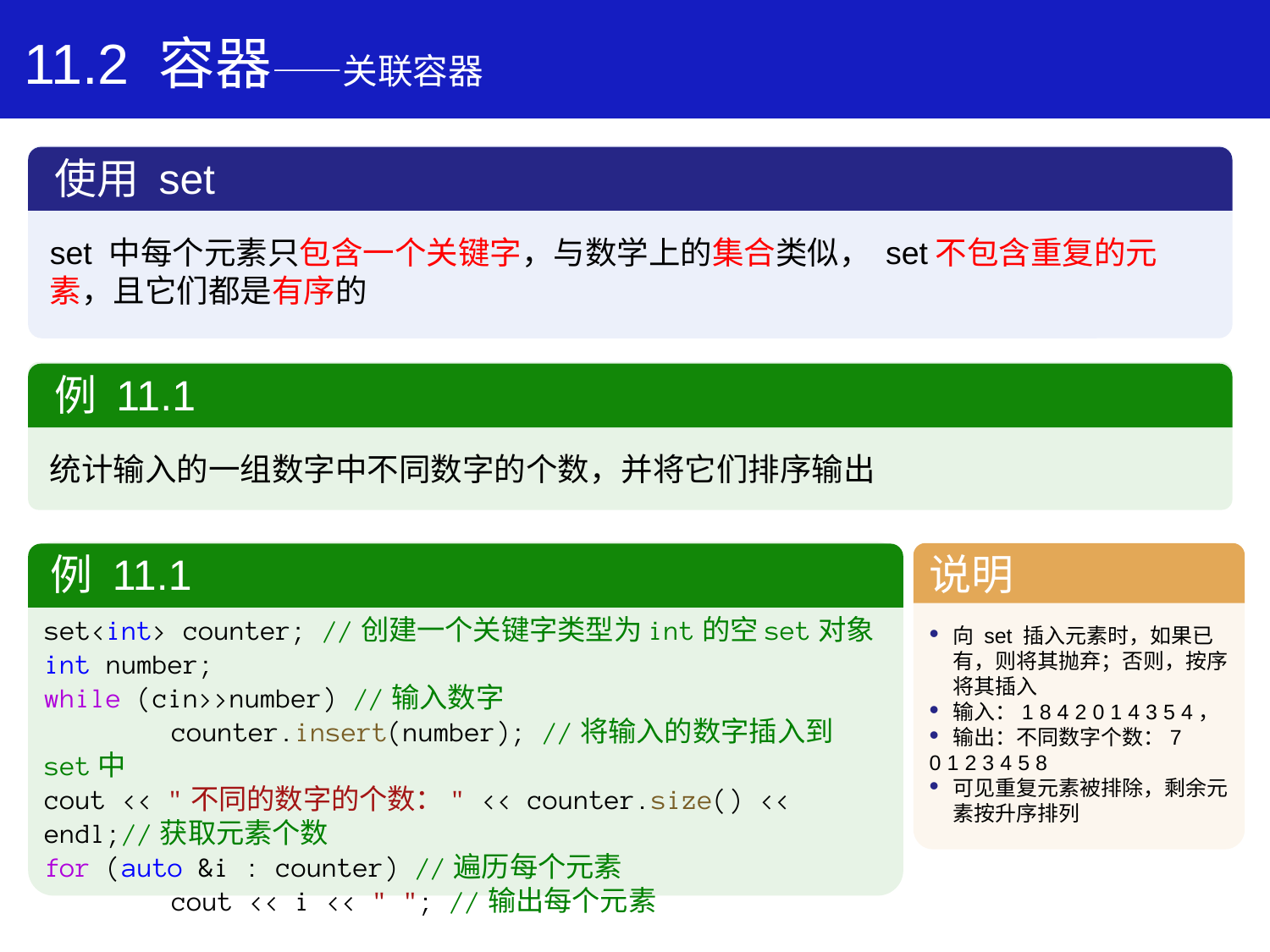

11.2 容器——关联容器
使用 set

set 中每个元素只包含一个关键字，与数学上的集合类似， set不包含重复的元
素，且它们都是有序的
例 11.1

统计输入的一组数字中不同数字的个数，并将它们排序输出
说明

例 11.1

set<int> counter; //创建一个关键字类型为int的空set对象
int number;
while (cin>>number) //输入数字
	counter.insert(number); //将输入的数字插入到set中
cout << "不同的数字的个数：" << counter.size() << endl;//获取元素个数
for (auto &i : counter) //遍历每个元素
	cout << i << " "; //输出每个元素
向 set 插入元素时，如果已有，则将其抛弃；否则，按序将其插入
输入：1 8 4 2 0 1 4 3 5 4，
输出：不同数字个数：7
0 1 2 3 4 5 8
可见重复元素被排除，剩余元素按升序排列
31